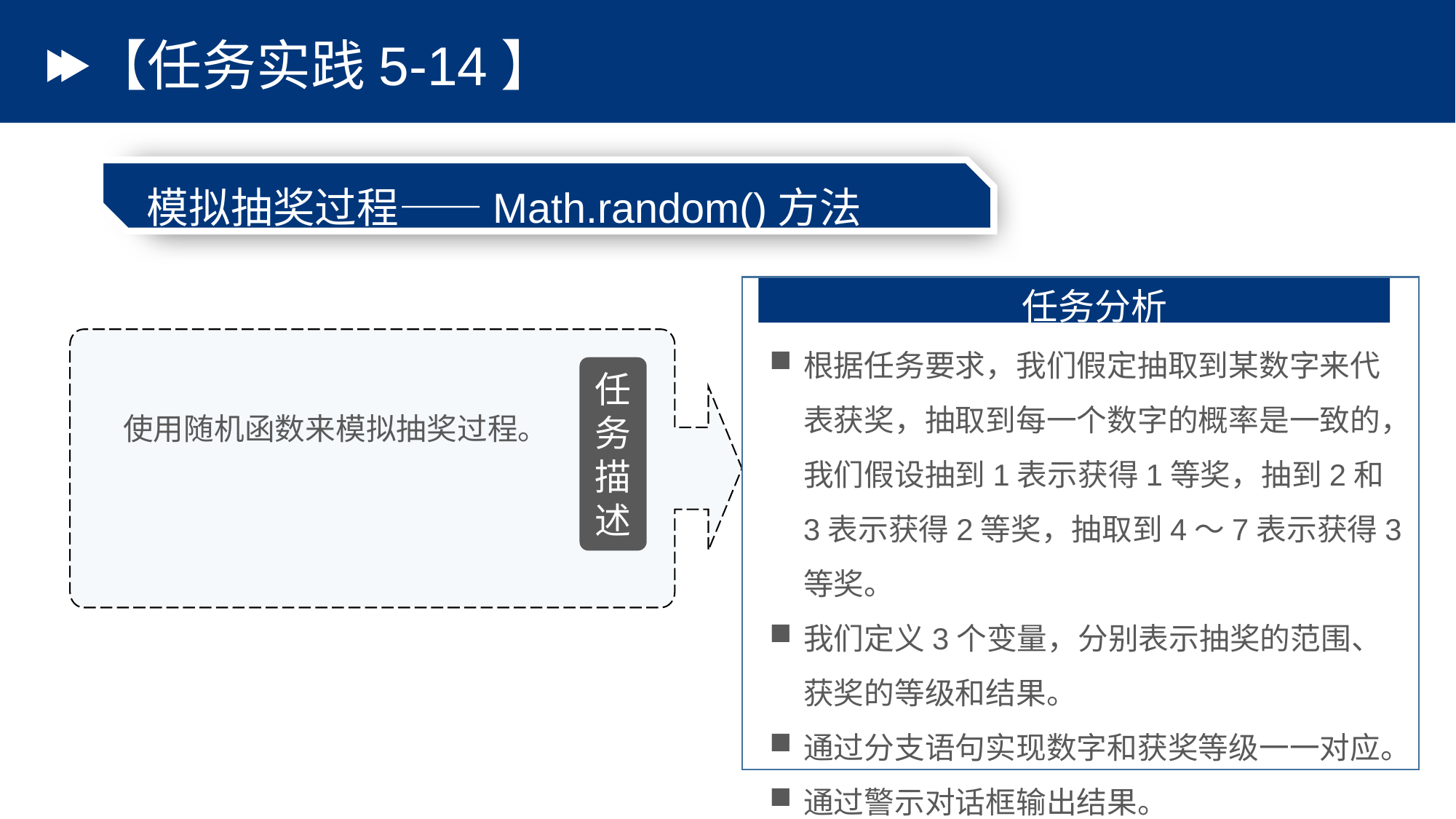

# 【任务实践5-14】
模拟抽奖过程——Math.random()方法

任务分析
根据任务要求，我们假定抽取到某数字来代表获奖，抽取到每一个数字的概率是一致的，我们假设抽到1表示获得1等奖，抽到2和3表示获得2等奖，抽取到4～7表示获得3等奖。
我们定义3个变量，分别表示抽奖的范围、获奖的等级和结果。
通过分支语句实现数字和获奖等级一一对应。
通过警示对话框输出结果。

任务描述
使用随机函数来模拟抽奖过程。